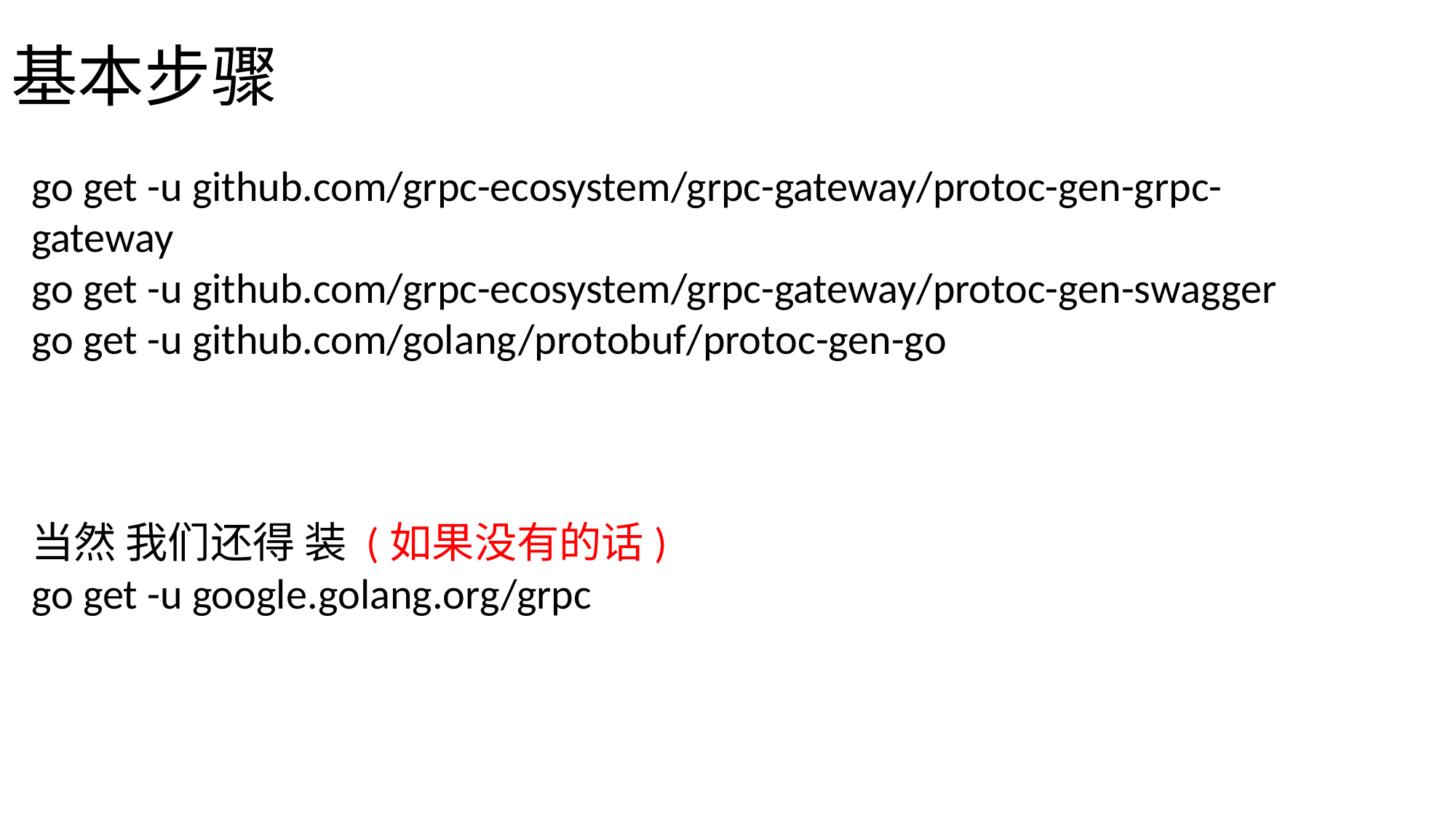

# 基本步骤
go get -u github.com/grpc-ecosystem/grpc-gateway/protoc-gen-grpc-gateway
go get -u github.com/grpc-ecosystem/grpc-gateway/protoc-gen-swagger
go get -u github.com/golang/protobuf/protoc-gen-go

当然 我们还得 装 (如果没有的话)
go get -u google.golang.org/grpc